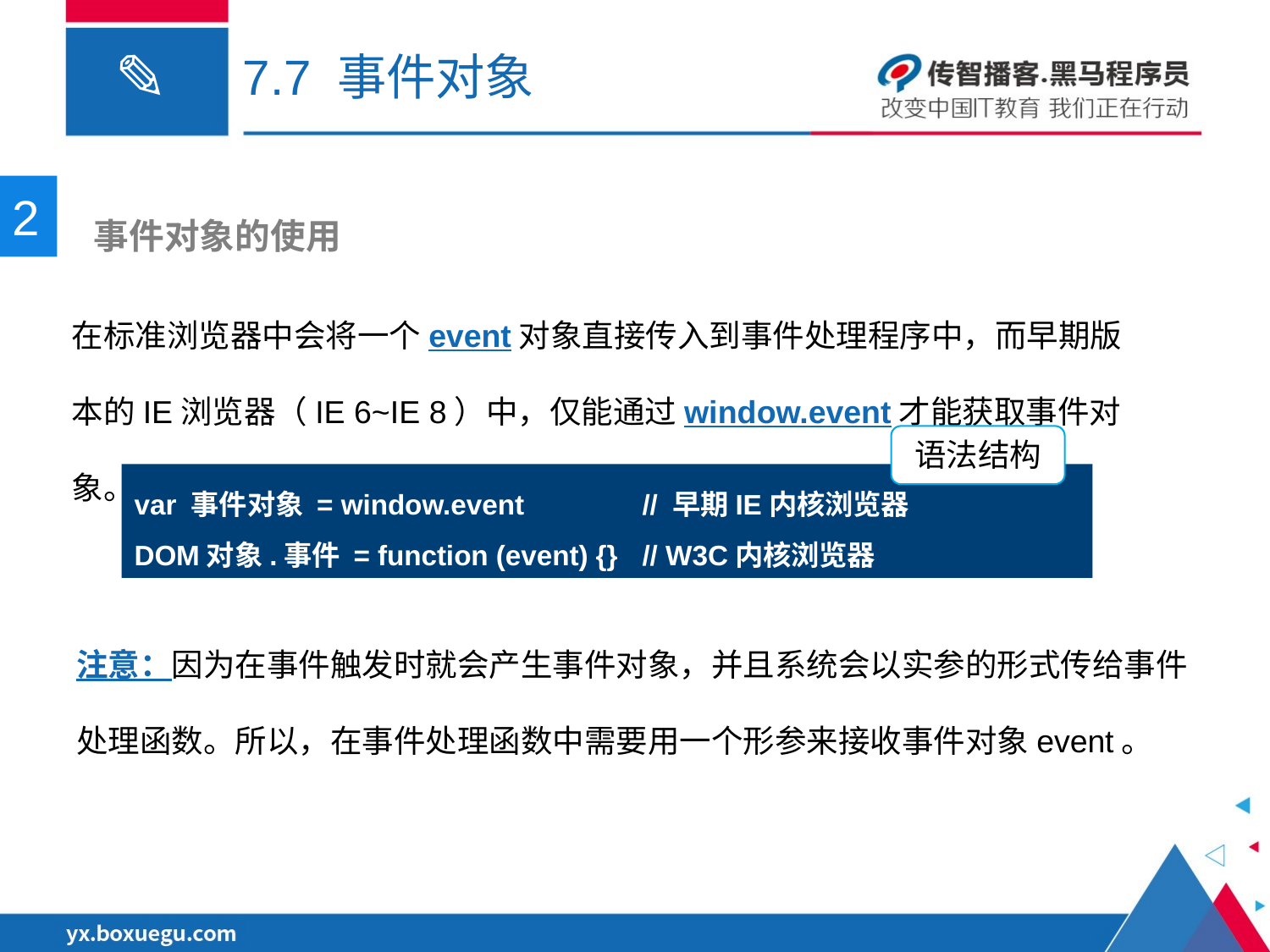

# 7.7 事件对象

2
  事件对象的使用
在标准浏览器中会将一个event对象直接传入到事件处理程序中，而早期版本的IE浏览器（IE 6~IE 8）中，仅能通过window.event才能获取事件对象。
语法结构
var 事件对象 = window.event        	// 早期IE内核浏览器
DOM对象.事件 = function (event) {}	// W3C内核浏览器
注意：因为在事件触发时就会产生事件对象，并且系统会以实参的形式传给事件处理函数。所以，在事件处理函数中需要用一个形参来接收事件对象event。